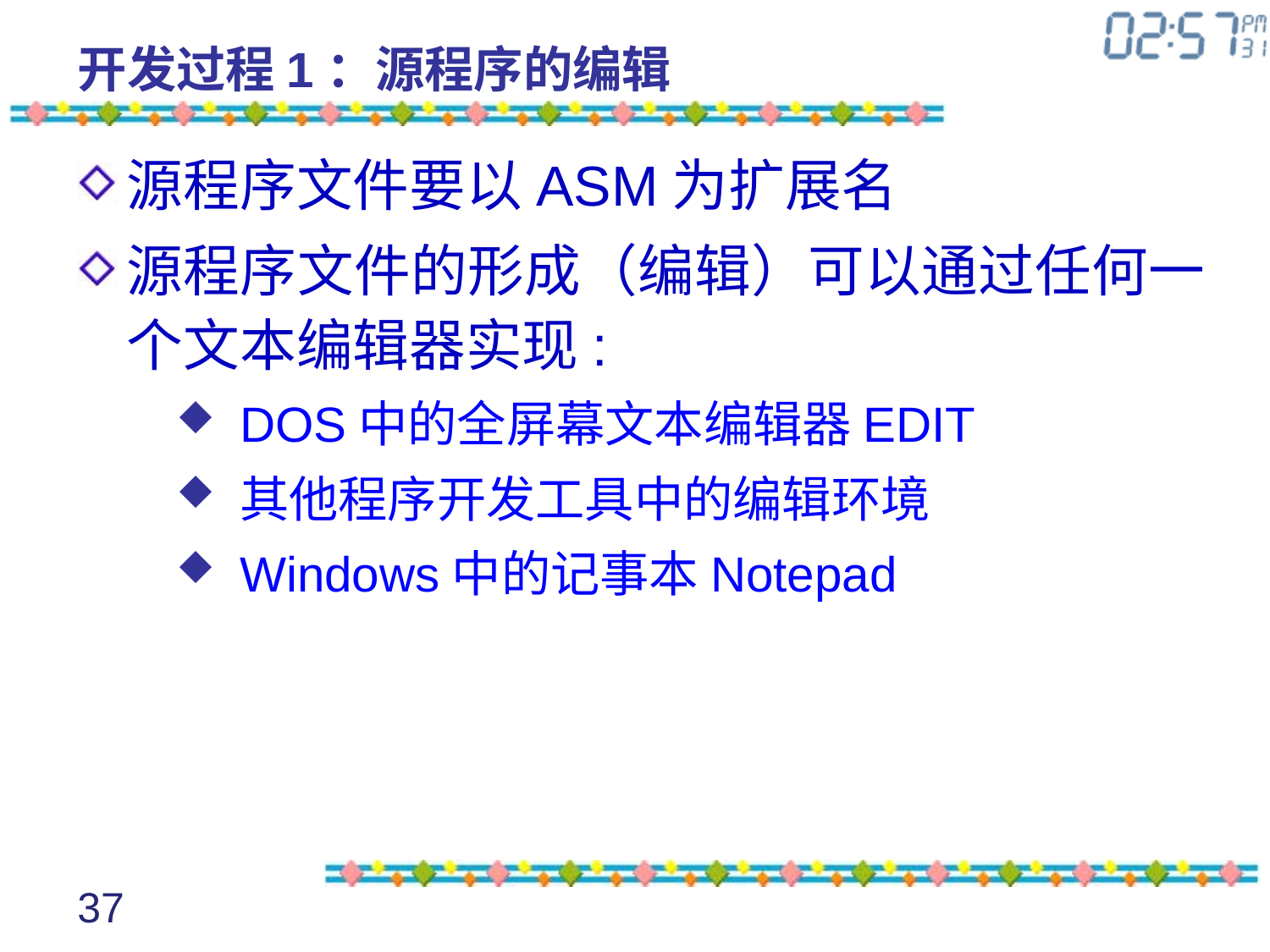

# 开发过程1：源程序的编辑
源程序文件要以ASM为扩展名
源程序文件的形成（编辑）可以通过任何一个文本编辑器实现:
DOS中的全屏幕文本编辑器EDIT
其他程序开发工具中的编辑环境
Windows中的记事本Notepad